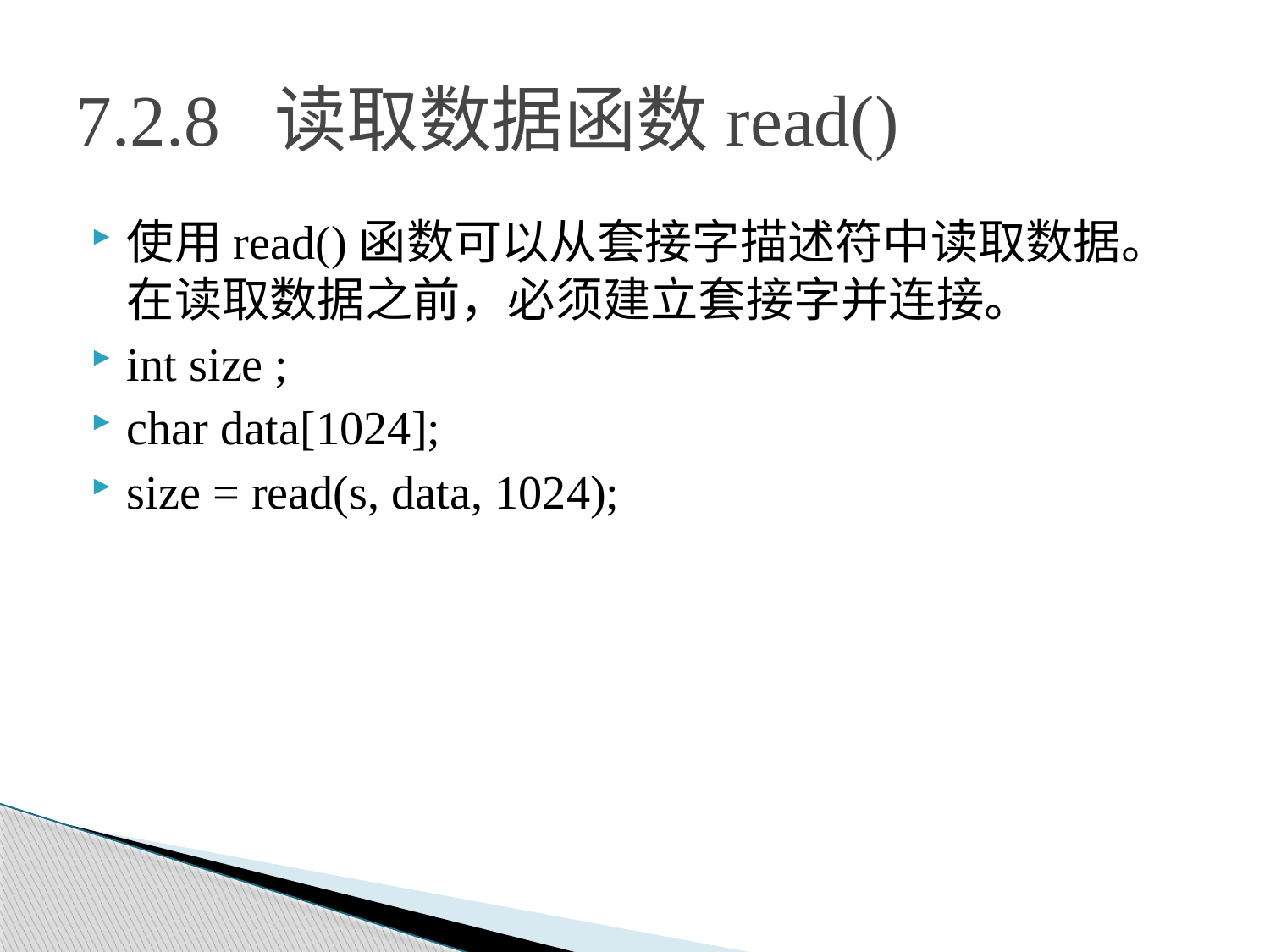

# 7.2.8  读取数据函数read()
使用read()函数可以从套接字描述符中读取数据。在读取数据之前，必须建立套接字并连接。
int size ;
char data[1024];
size = read(s, data, 1024);